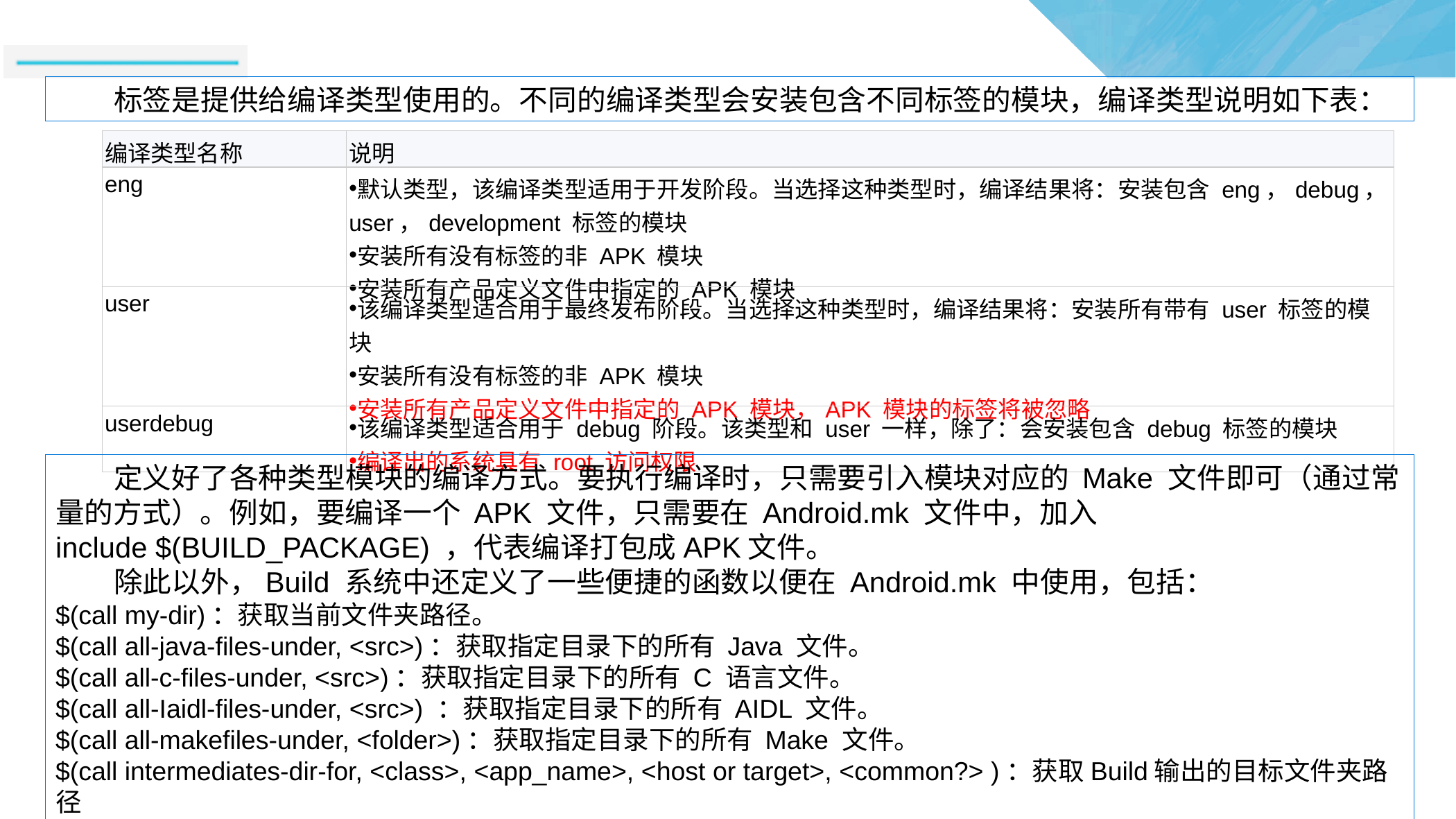

标签是提供给编译类型使用的。不同的编译类型会安装包含不同标签的模块，编译类型说明如下表：
| 编译类型名称 | 说明 |
| --- | --- |
| eng | 默认类型，该编译类型适用于开发阶段。当选择这种类型时，编译结果将：安装包含 eng，debug，user，development 标签的模块 安装所有没有标签的非 APK 模块 安装所有产品定义文件中指定的 APK 模块 |
| user | 该编译类型适合用于最终发布阶段。当选择这种类型时，编译结果将：安装所有带有 user 标签的模块 安装所有没有标签的非 APK 模块 安装所有产品定义文件中指定的 APK 模块，APK 模块的标签将被忽略 |
| userdebug | 该编译类型适合用于 debug 阶段。该类型和 user 一样，除了：会安装包含 debug 标签的模块 编译出的系统具有 root 访问权限 |
        定义好了各种类型模块的编译方式。要执行编译时，只需要引入模块对应的 Make 文件即可（通过常量的方式）。例如，要编译一个 APK 文件，只需要在 Android.mk 文件中，加入
include $(BUILD_PACKAGE) ，代表编译打包成APK文件。
        除此以外，Build 系统中还定义了一些便捷的函数以便在 Android.mk 中使用，包括：
$(call my-dir)：获取当前文件夹路径。
$(call all-java-files-under, <src>)：获取指定目录下的所有 Java 文件。
$(call all-c-files-under, <src>)：获取指定目录下的所有 C 语言文件。
$(call all-Iaidl-files-under, <src>) ：获取指定目录下的所有 AIDL 文件。
$(call all-makefiles-under, <folder>)：获取指定目录下的所有 Make 文件。
$(call intermediates-dir-for, <class>, <app_name>, <host or target>, <common?> )：获取Build输出的目标文件夹路径